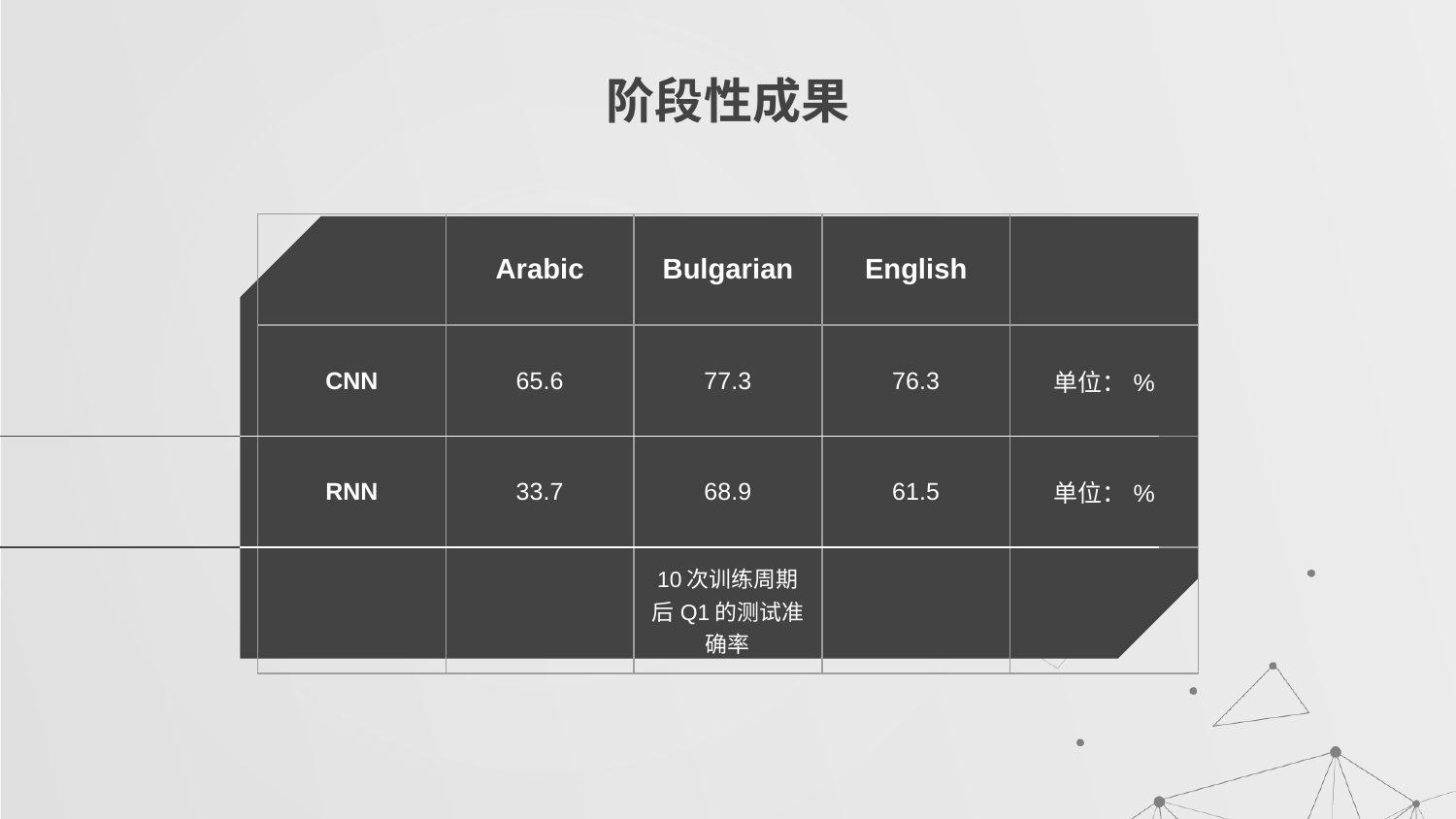

# 阶段性成果
|  | Arabic | Bulgarian | English |  |
| --- | --- | --- | --- | --- |
| CNN | 65.6 | 77.3 | 76.3 | 单位：% |
| RNN | 33.7 | 68.9 | 61.5 | 单位：% |
|  |  | 10次训练周期后Q1的测试准确率 |  |  |